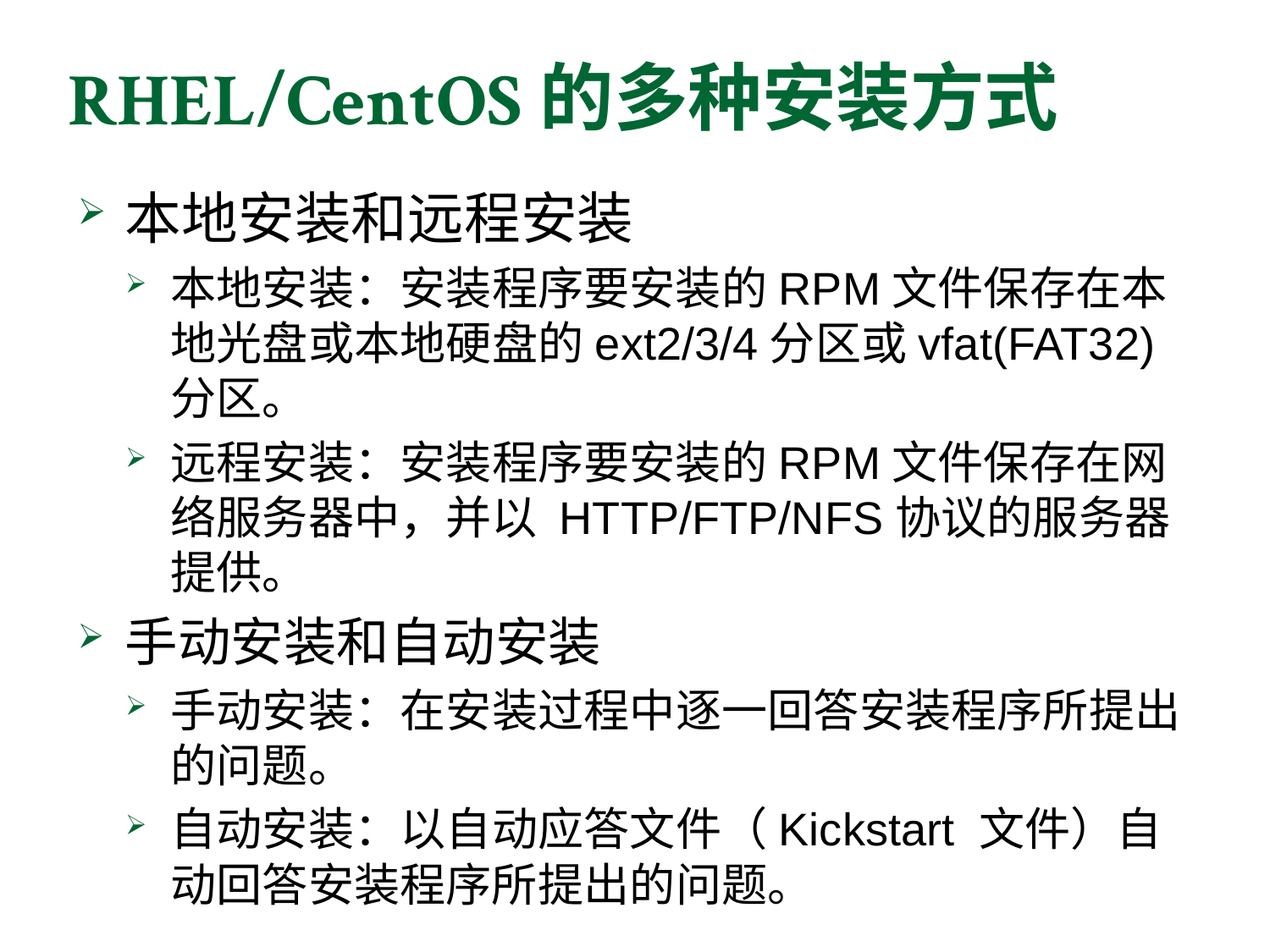

# RHEL/CentOS的多种安装方式
本地安装和远程安装
本地安装：安装程序要安装的RPM文件保存在本地光盘或本地硬盘的ext2/3/4分区或vfat(FAT32)分区。
远程安装：安装程序要安装的RPM文件保存在网络服务器中，并以 HTTP/FTP/NFS协议的服务器提供。
手动安装和自动安装
手动安装：在安装过程中逐一回答安装程序所提出的问题。
自动安装：以自动应答文件（Kickstart 文件）自动回答安装程序所提出的问题。